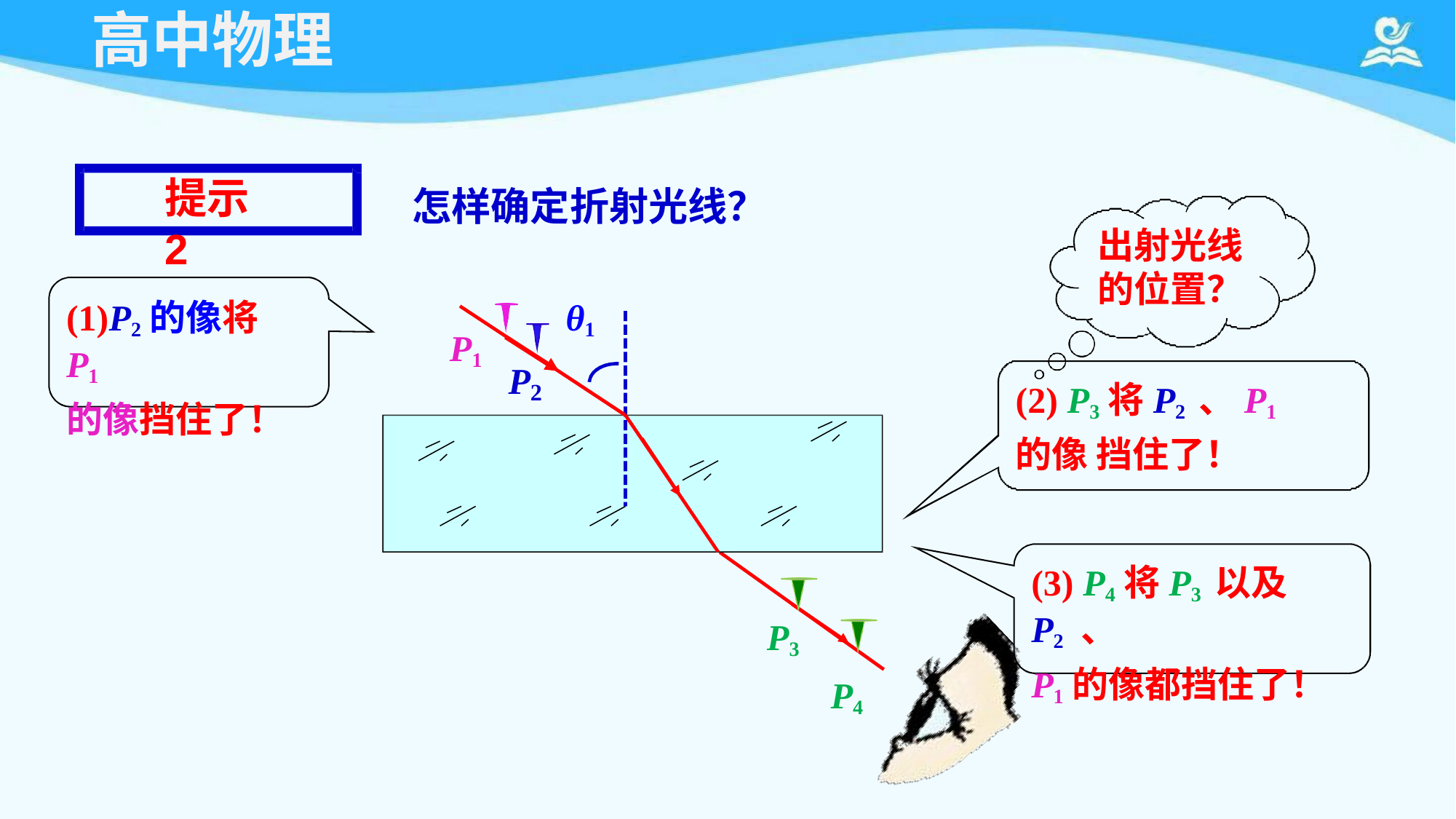

# 高中物理

提示2
怎样确定折射光线？

出射光线 的位置？

(1)P2的像将P1
的像挡住了！
θ1

P1

P

(2) P3将P2 、P1的像 挡住了！
2

(3) P4将P3 以及P2 、
P1的像都挡住了！

P3

P4